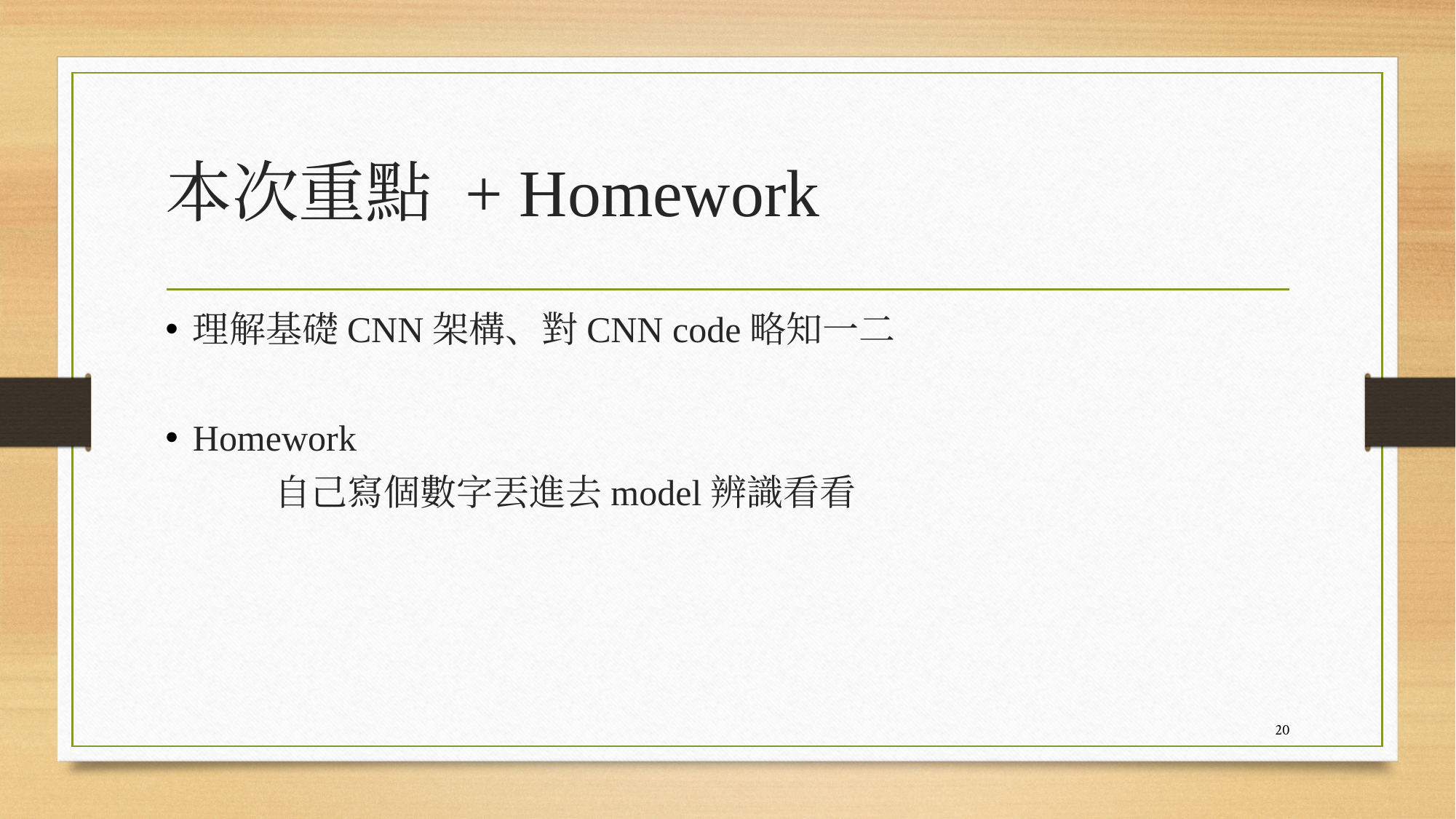

# 本次重點 + Homework
理解基礎CNN架構、對CNN code略知一二

Homework
	自己寫個數字丟進去model辨識看看
20